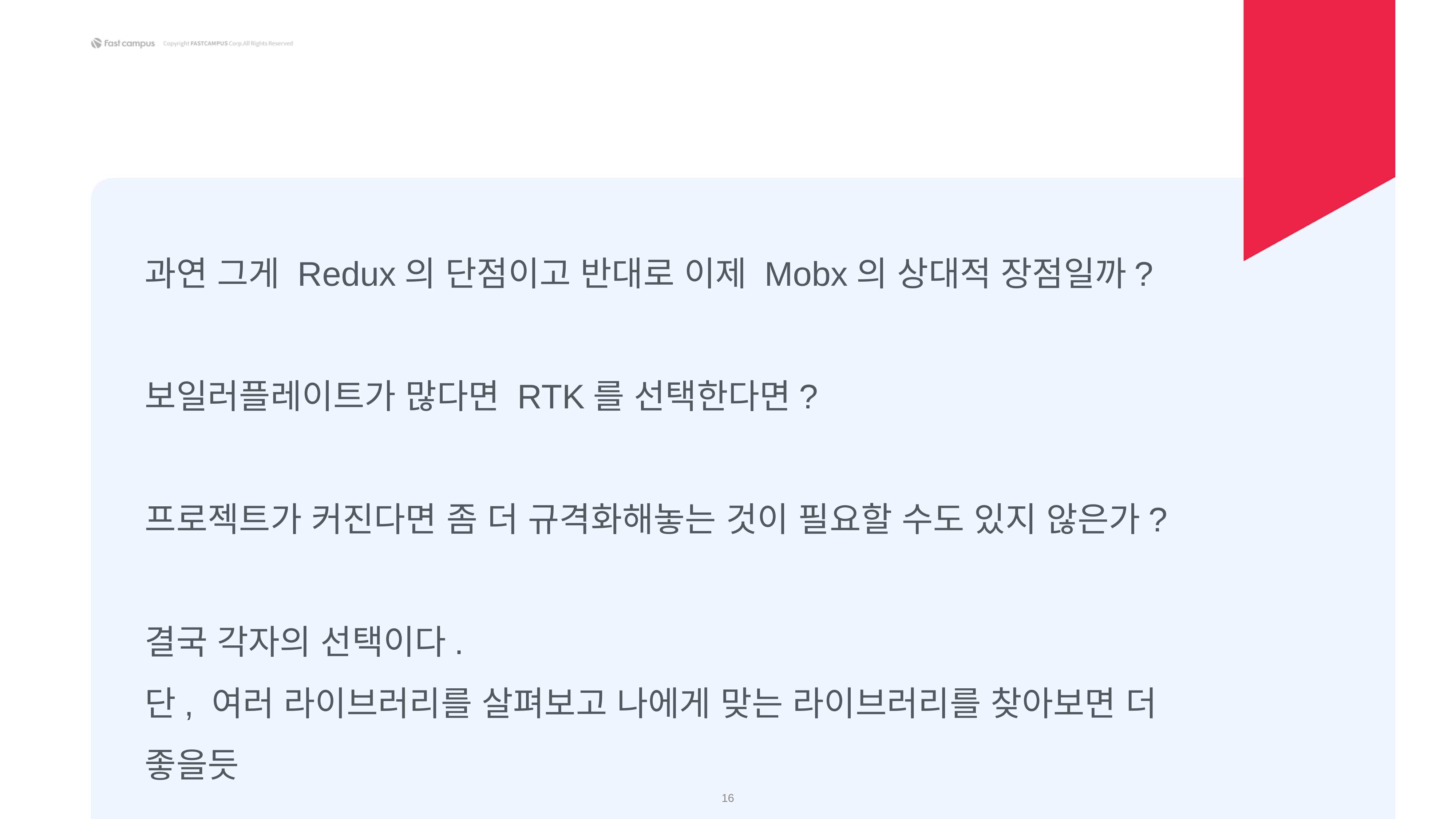

과연 그게 Redux의 단점이고 반대로 이제 Mobx의 상대적 장점일까?

보일러플레이트가 많다면 RTK를 선택한다면?

프로젝트가 커진다면 좀 더 규격화해놓는 것이 필요할 수도 있지 않은가?

결국 각자의 선택이다.
단, 여러 라이브러리를 살펴보고 나에게 맞는 라이브러리를 찾아보면 더 좋을듯
16